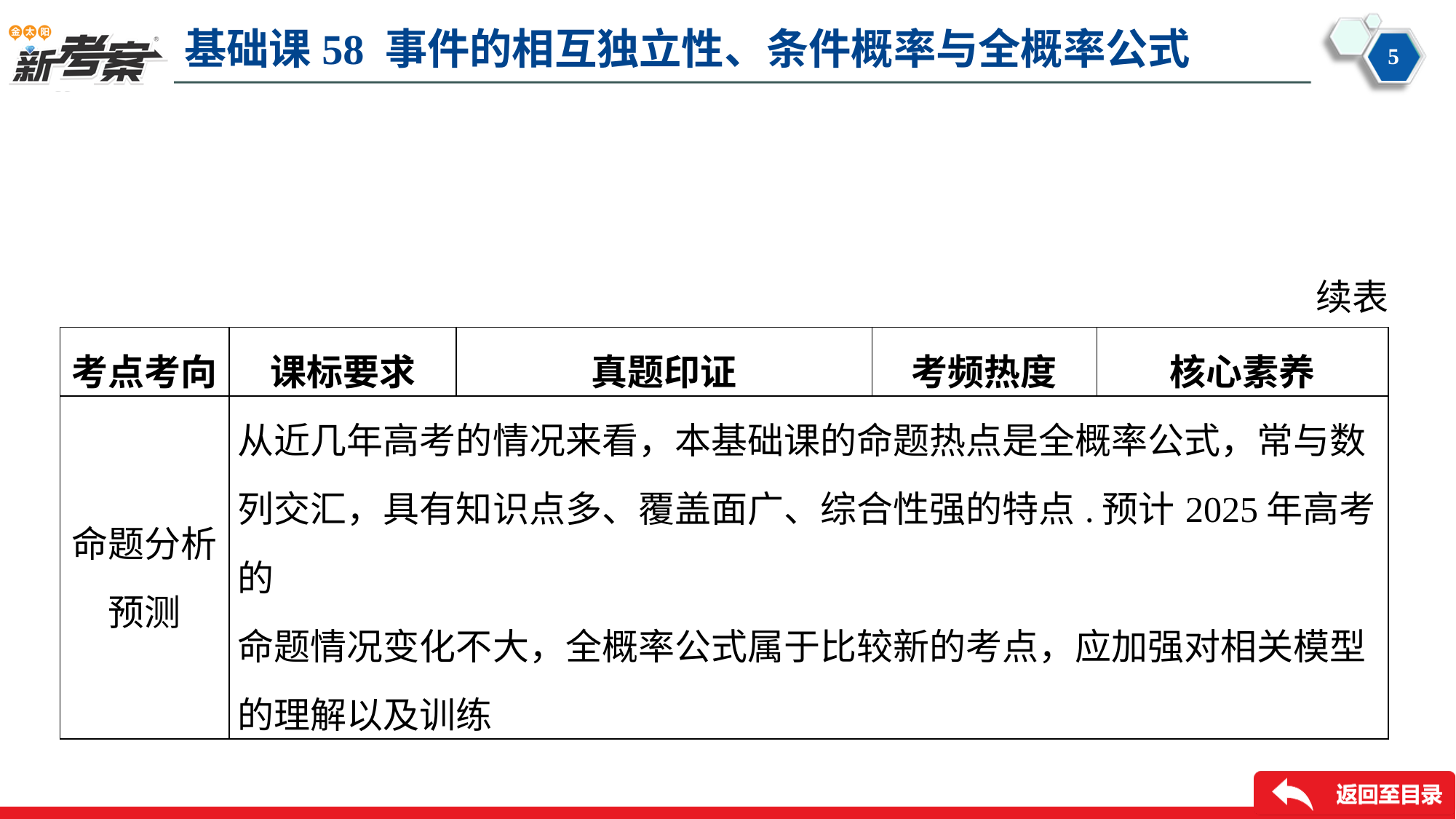

续表
| 考点考向 | 课标要求 | 真题印证 | 考频热度 | 核心素养 |
| --- | --- | --- | --- | --- |
| 命题分析 预测 | 从近几年高考的情况来看，本基础课的命题热点是全概率公式，常与数 列交汇，具有知识点多、覆盖面广、综合性强的特点.预计2025年高考的 命题情况变化不大，全概率公式属于比较新的考点，应加强对相关模型 的理解以及训练 |  |  |  |